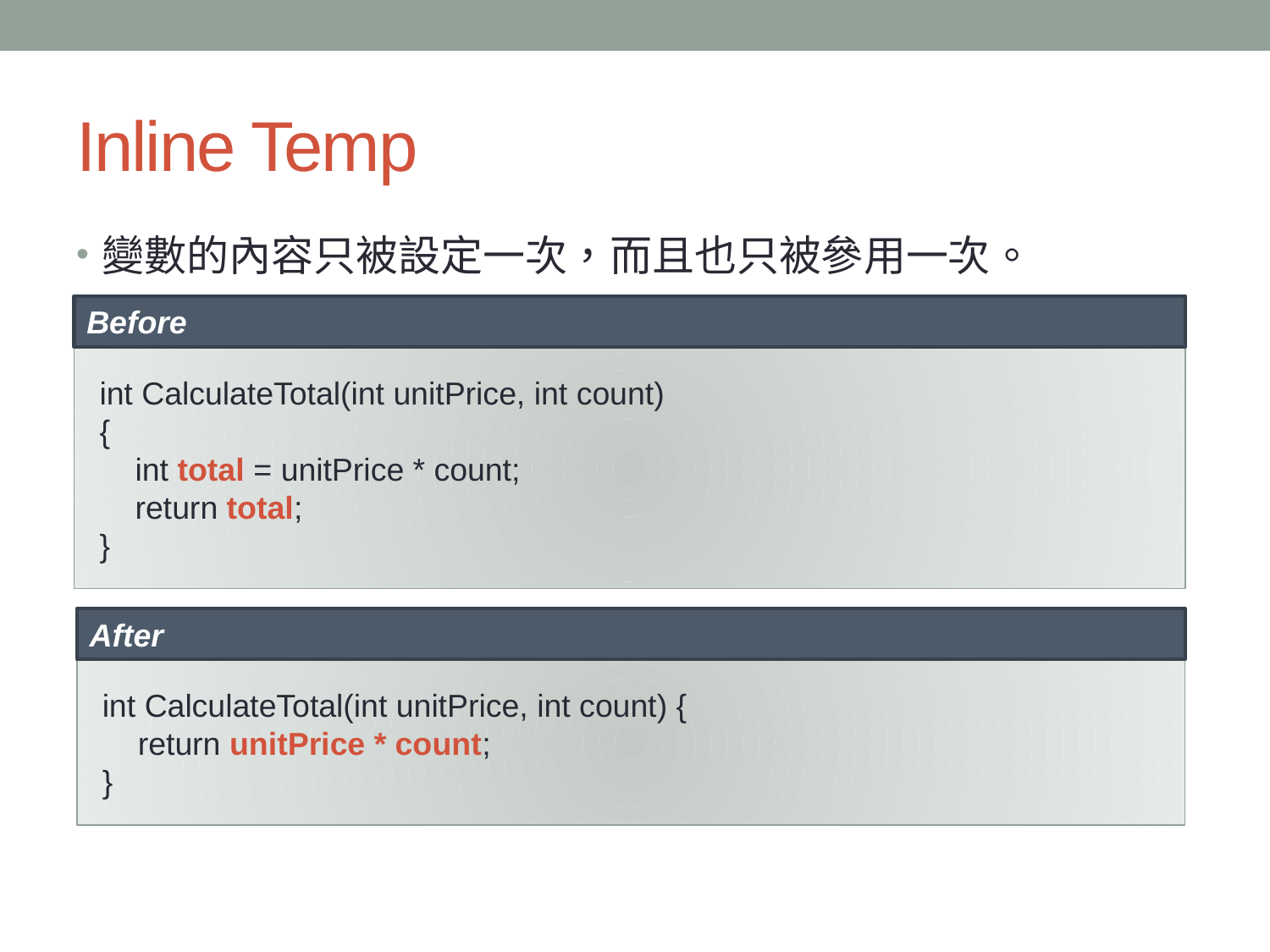

# Inline Temp
變數的內容只被設定一次，而且也只被參用一次。
Before
int CalculateTotal(int unitPrice, int count)
{
    int total = unitPrice * count;
    return total;
}
After
int CalculateTotal(int unitPrice, int count) {
    return unitPrice * count;
}